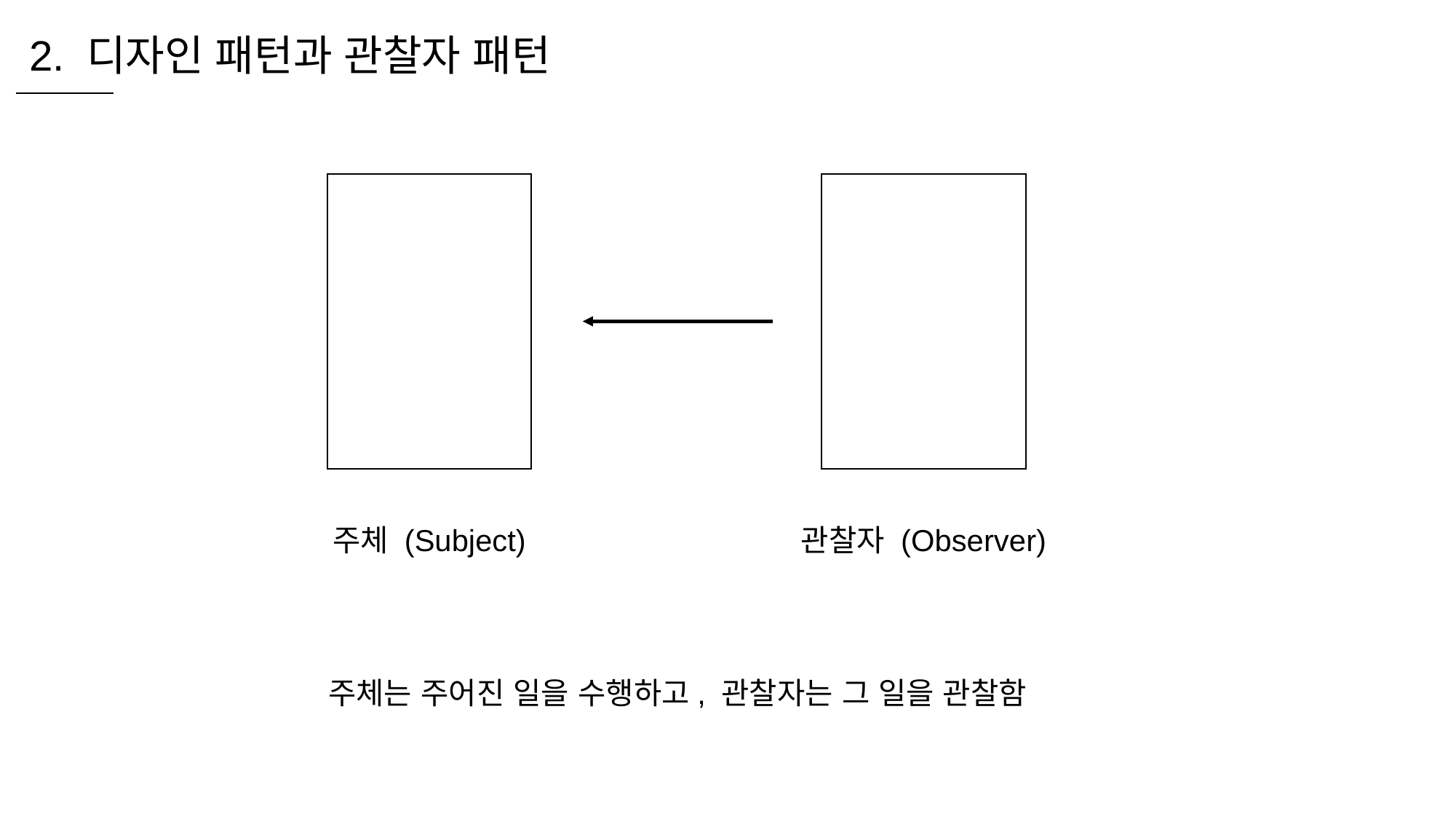

2. 디자인 패턴과 관찰자 패턴

주체 (Subject)
관찰자 (Observer)
주체는 주어진 일을 수행하고, 관찰자는 그 일을 관찰함